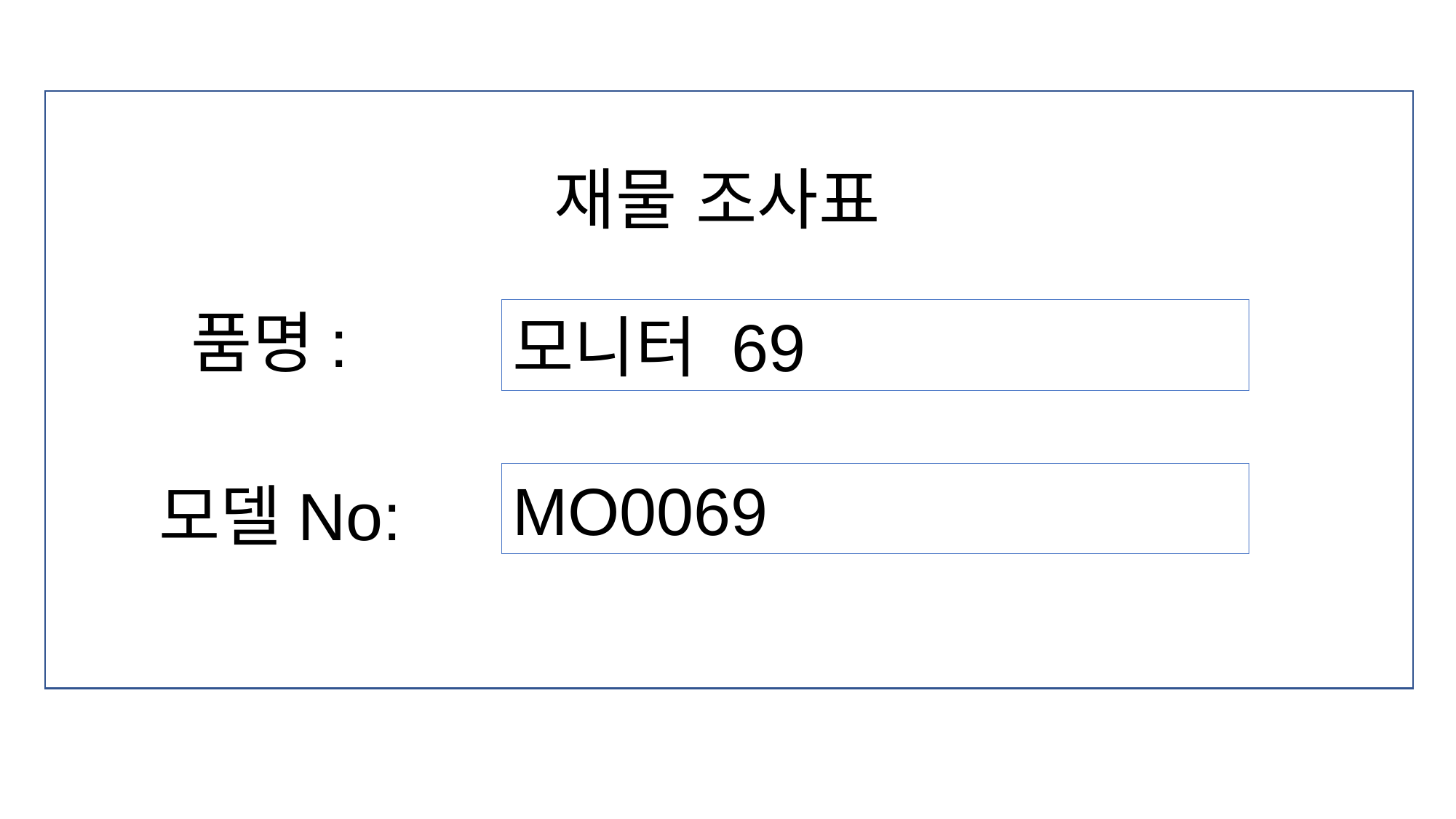

재물 조사표
품명:
모니터 69
MO0069
모델No: